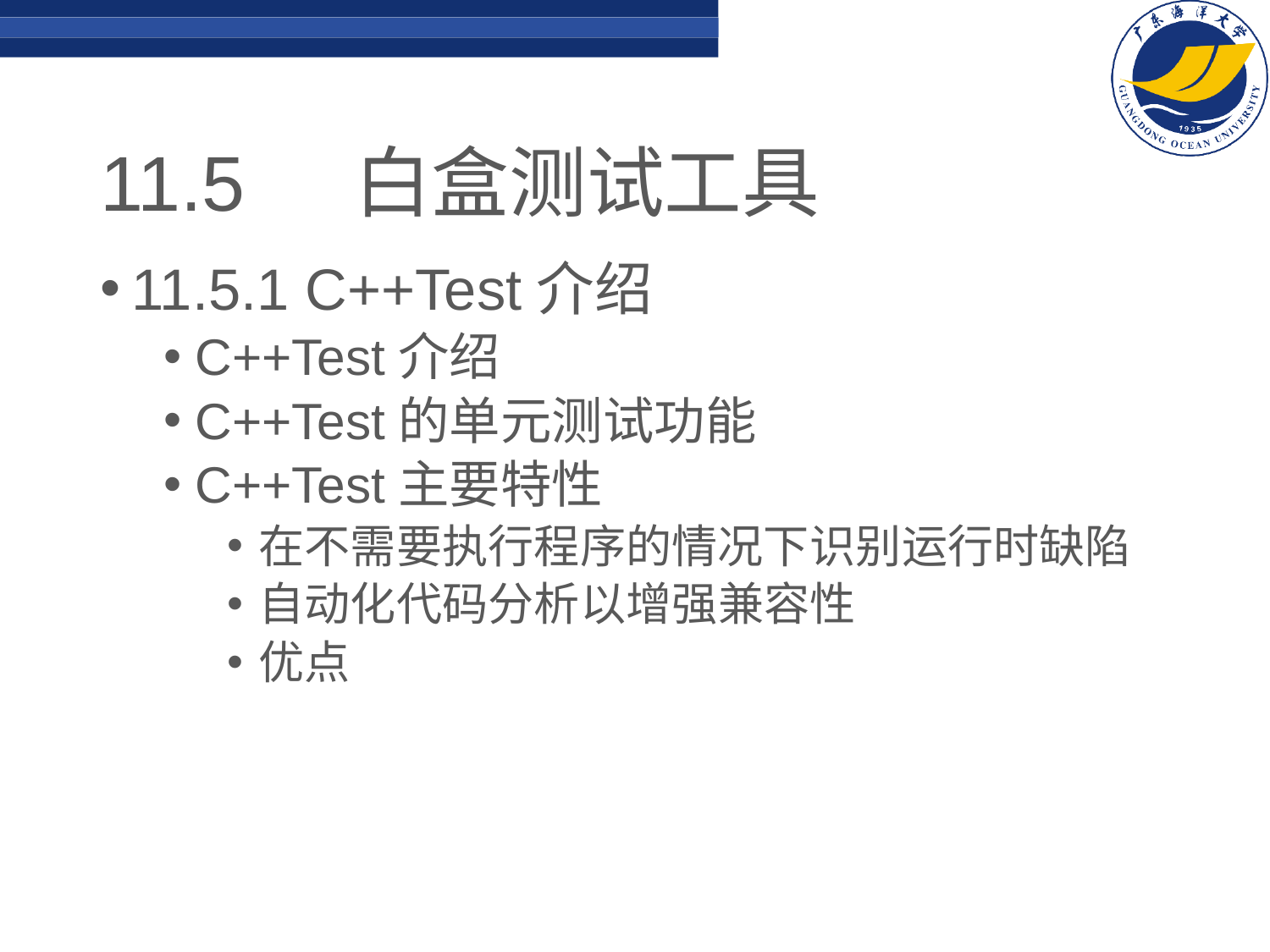

# 11.5	白盒测试工具
11.5.1 C++Test介绍
C++Test介绍
C++Test的单元测试功能
C++Test主要特性
在不需要执行程序的情况下识别运行时缺陷
自动化代码分析以增强兼容性
优点

58